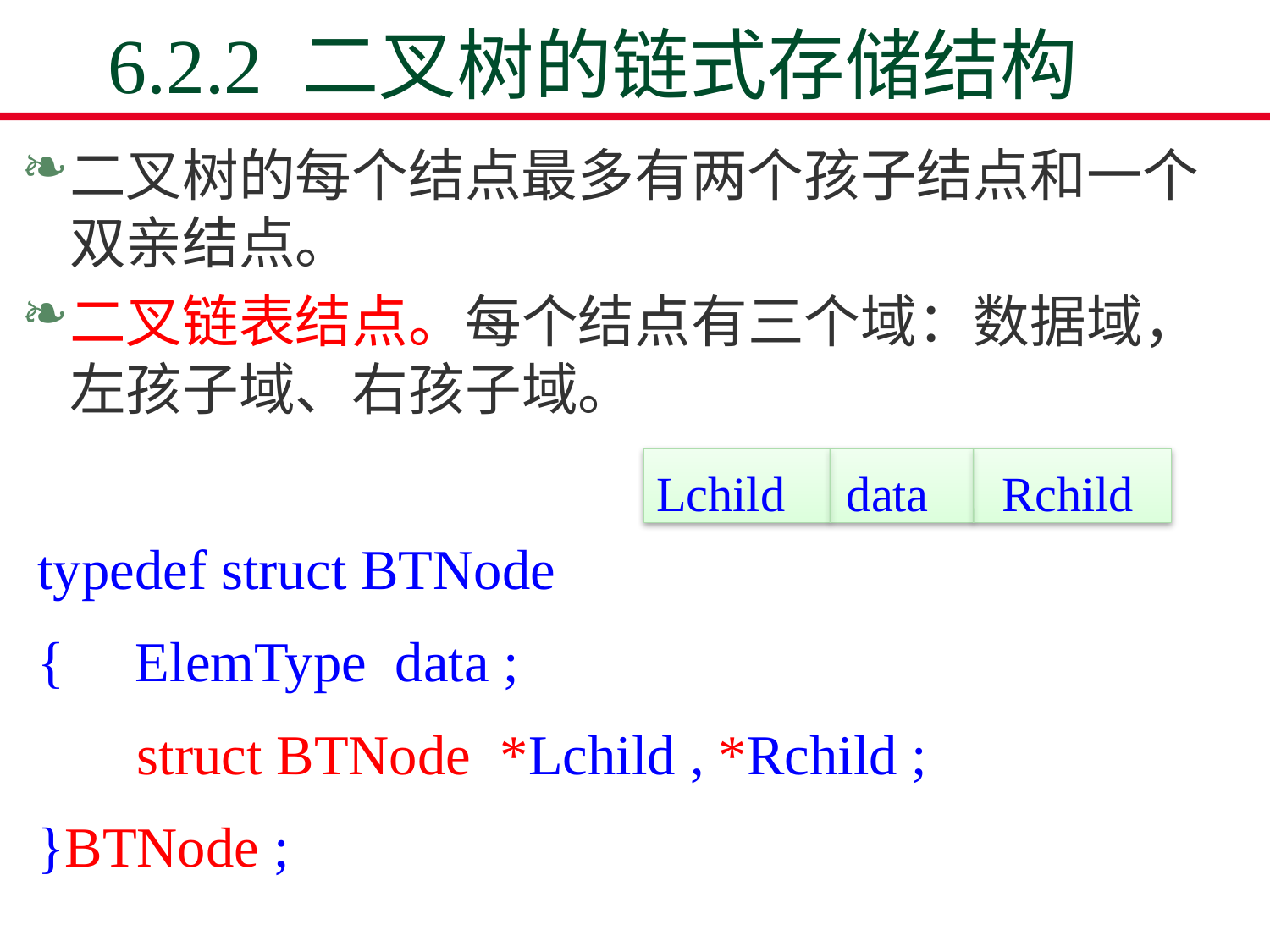

# 6.2.2 二叉树的链式存储结构
二叉树的每个结点最多有两个孩子结点和一个双亲结点。
二叉链表结点。每个结点有三个域：数据域，左孩子域、右孩子域。

Lchild     data      Rchild

typedef struct BTNode
{     ElemType  data ;
       struct BTNode  *Lchild , *Rchild ;
}BTNode ;